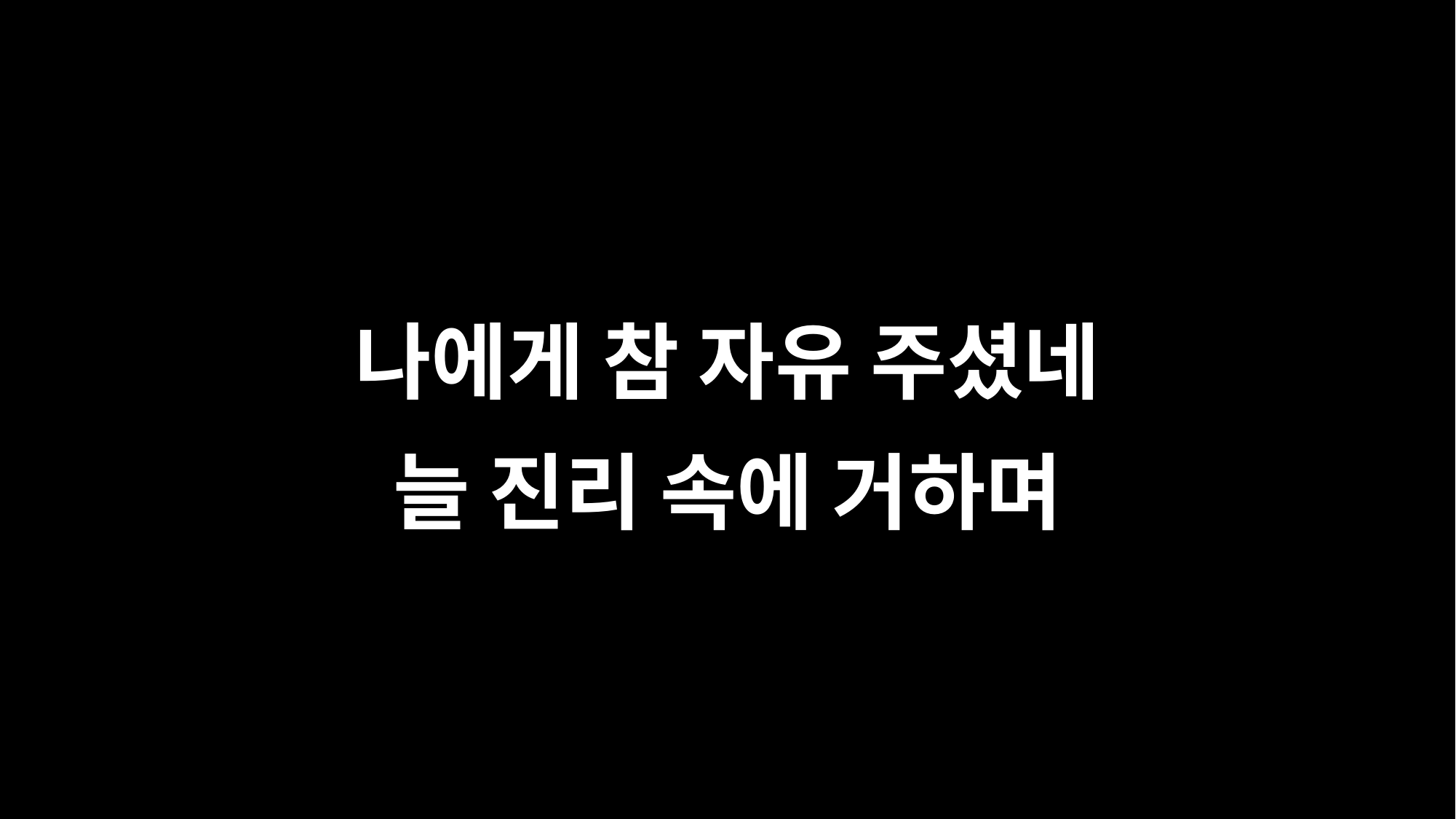

나에게 참 자유 주셨네
늘 진리 속에 거하며